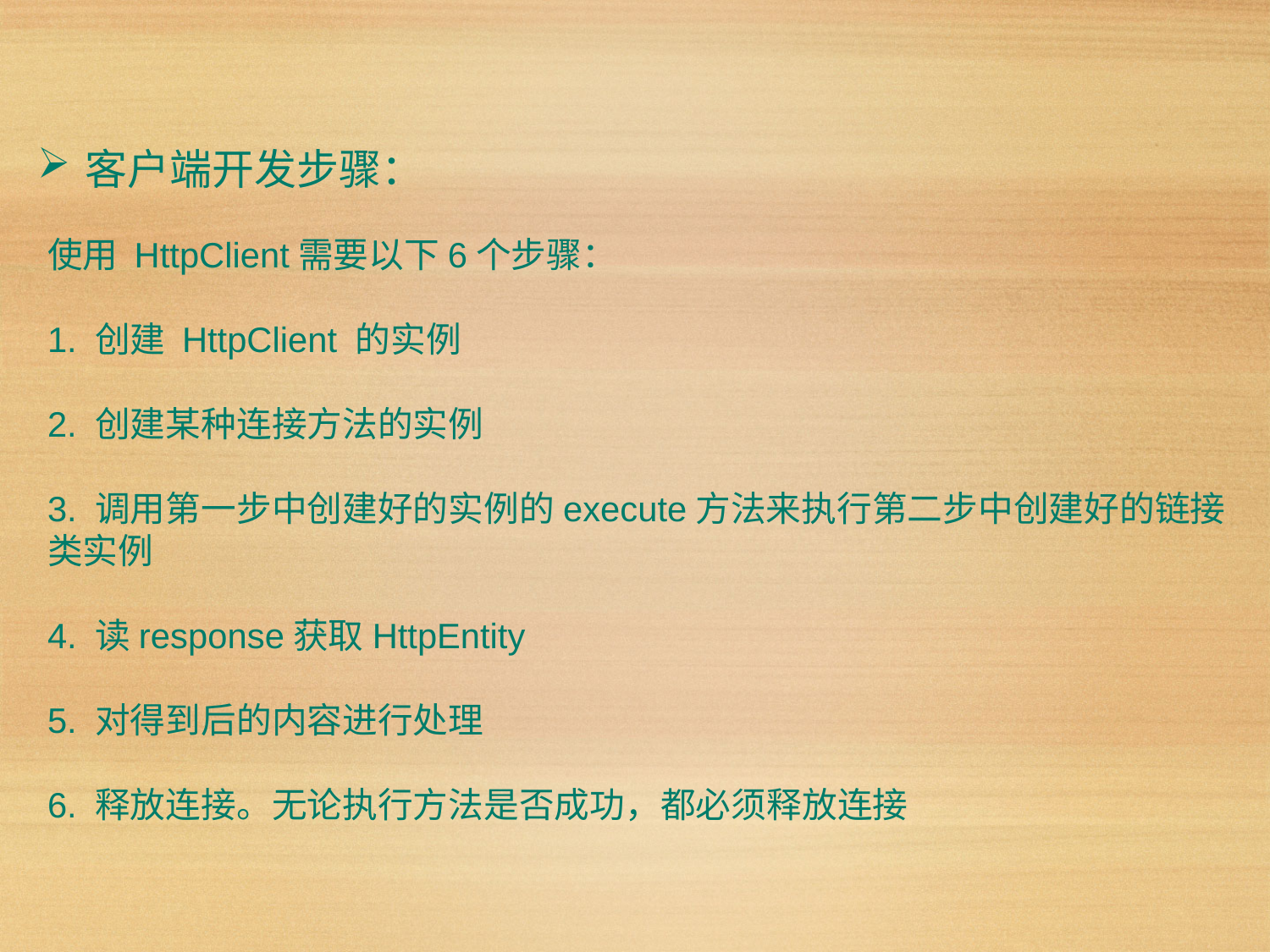

客户端开发步骤：
使用 HttpClient需要以下6个步骤：

1. 创建 HttpClient 的实例

2. 创建某种连接方法的实例

3. 调用第一步中创建好的实例的execute方法来执行第二步中创建好的链接类实例

4. 读response获取HttpEntity

5. 对得到后的内容进行处理

6. 释放连接。无论执行方法是否成功，都必须释放连接